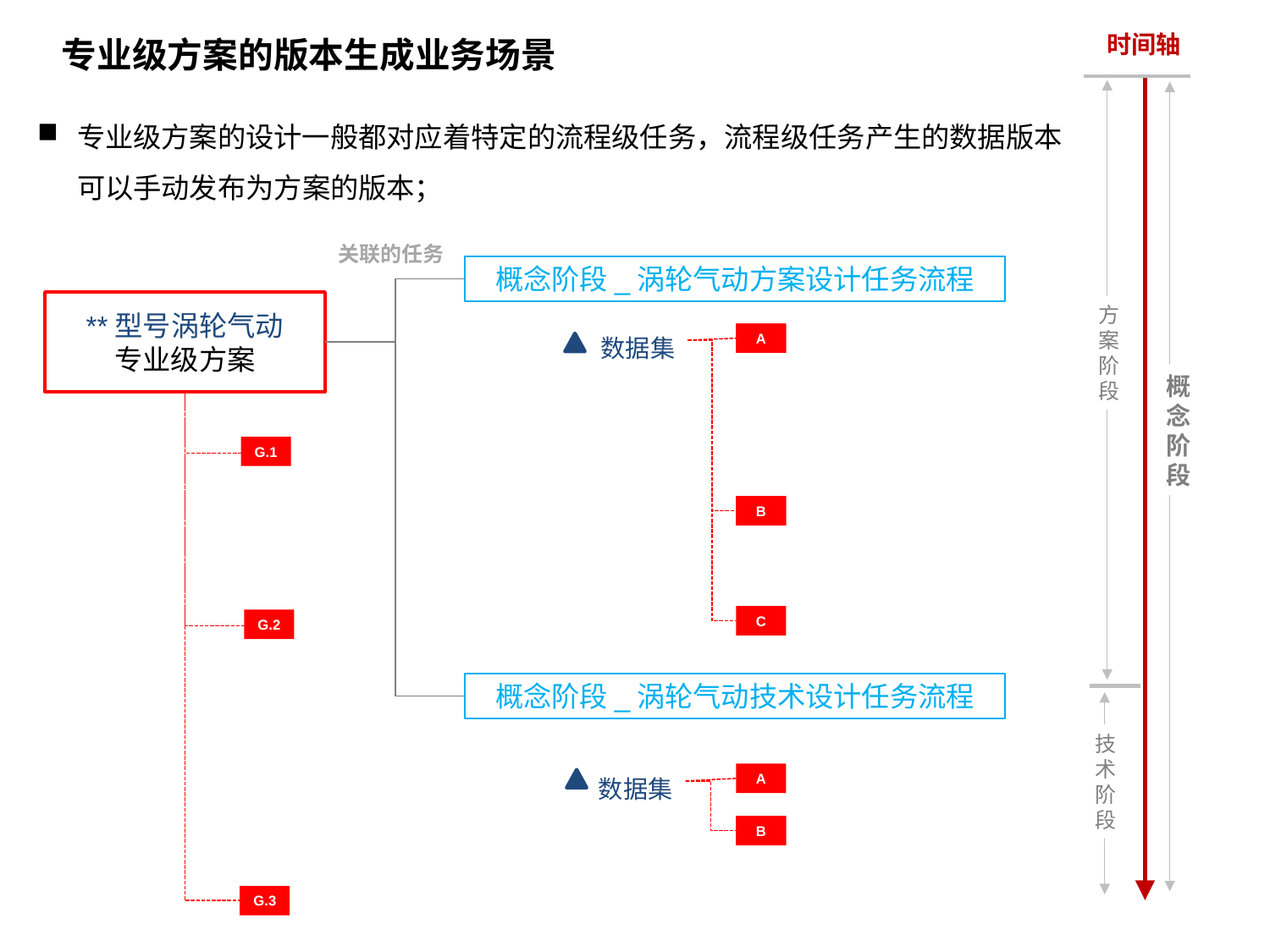

时间轴
专业级方案的版本生成业务场景
专业级方案的设计一般都对应着特定的流程级任务，流程级任务产生的数据版本可以手动发布为方案的版本；

关联的任务
概念阶段_涡轮气动方案设计任务流程
**型号涡轮气动
专业级方案
方案阶段
数据集

A
A
B
C
概念阶段_涡轮气动技术设计任务流程
数据集

概念阶段
G.1
B
G.2
技术阶段
A
B
B
G.3